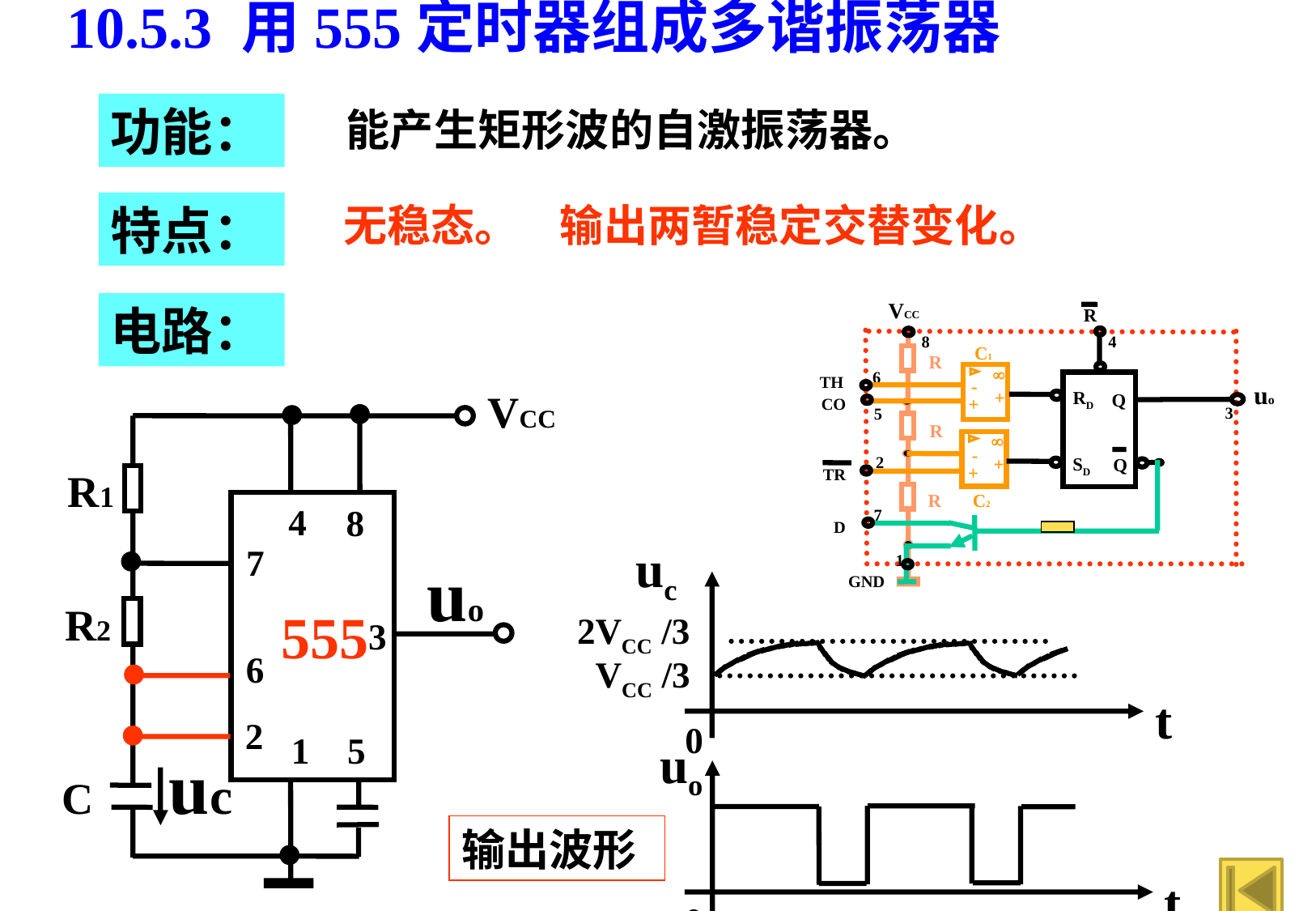

10.5.3 用555定时器组成多谐振荡器
功能：
能产生矩形波的自激振荡器。
特点：
无稳态。
输出两暂稳定交替变化。
R
VCC
8
4

C1
R

∞
6

-

+
RD

Q

+

3
5

R

∞

-

2
+
SD
Q

+

R
C2

7

1

TH
uo
CO
TR
D
GND

电路：
VCC

R1

uo

R2

uc

C

4
8
7
555
3
6
2
1
5
uc

t

0
2VCC /3

VCC /3

  uo

t
0

输出波形